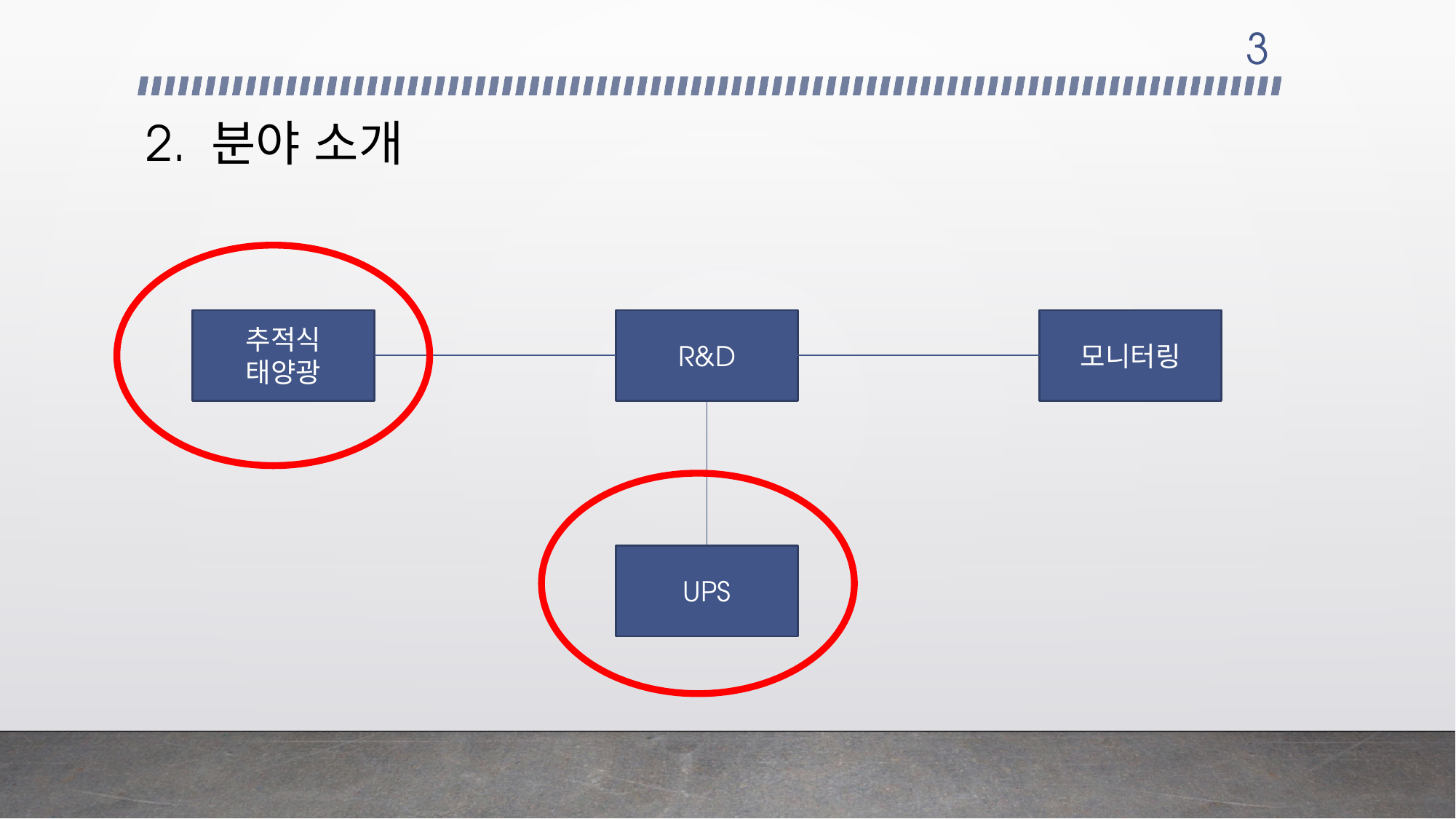

3
# 2. 분야 소개

모니터링
추적식
태양광
R&D

UPS